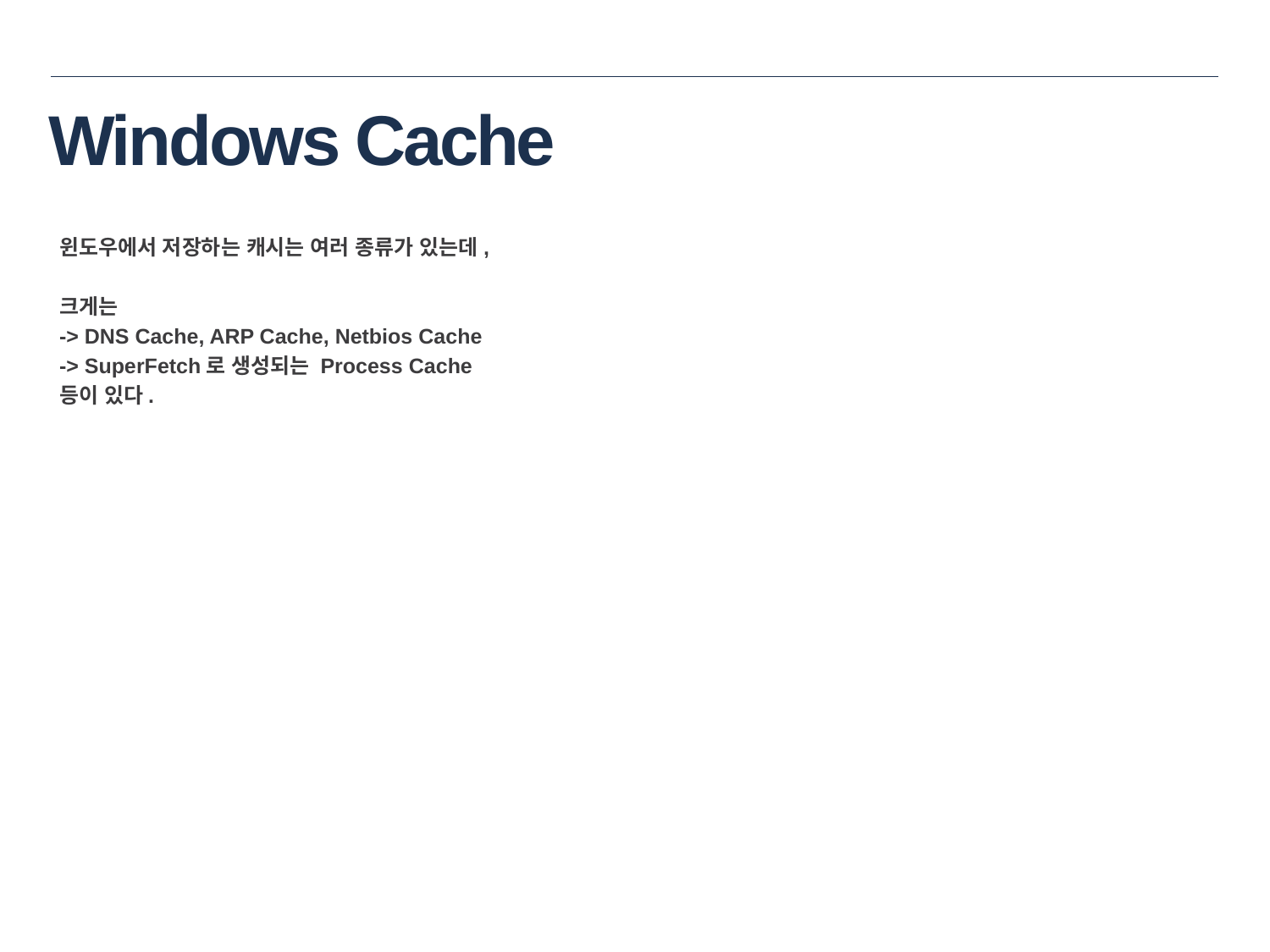

# Windows Cache
윈도우에서 저장하는 캐시는 여러 종류가 있는데,

크게는
-> DNS Cache, ARP Cache, Netbios Cache
-> SuperFetch로 생성되는 Process Cache
등이 있다.